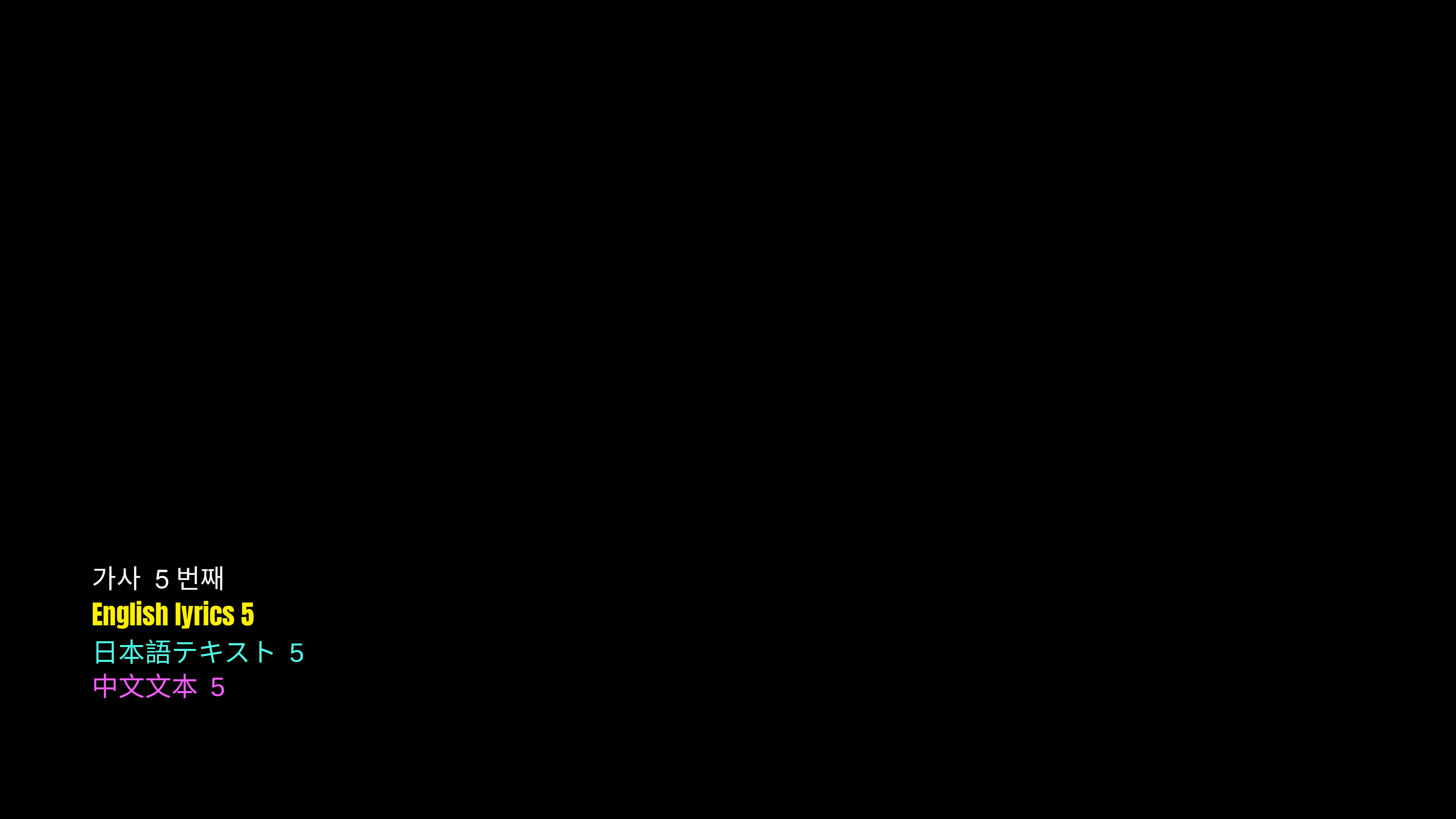

가사 5번째
English lyrics 5
日本語テキスト 5
中文文本 5